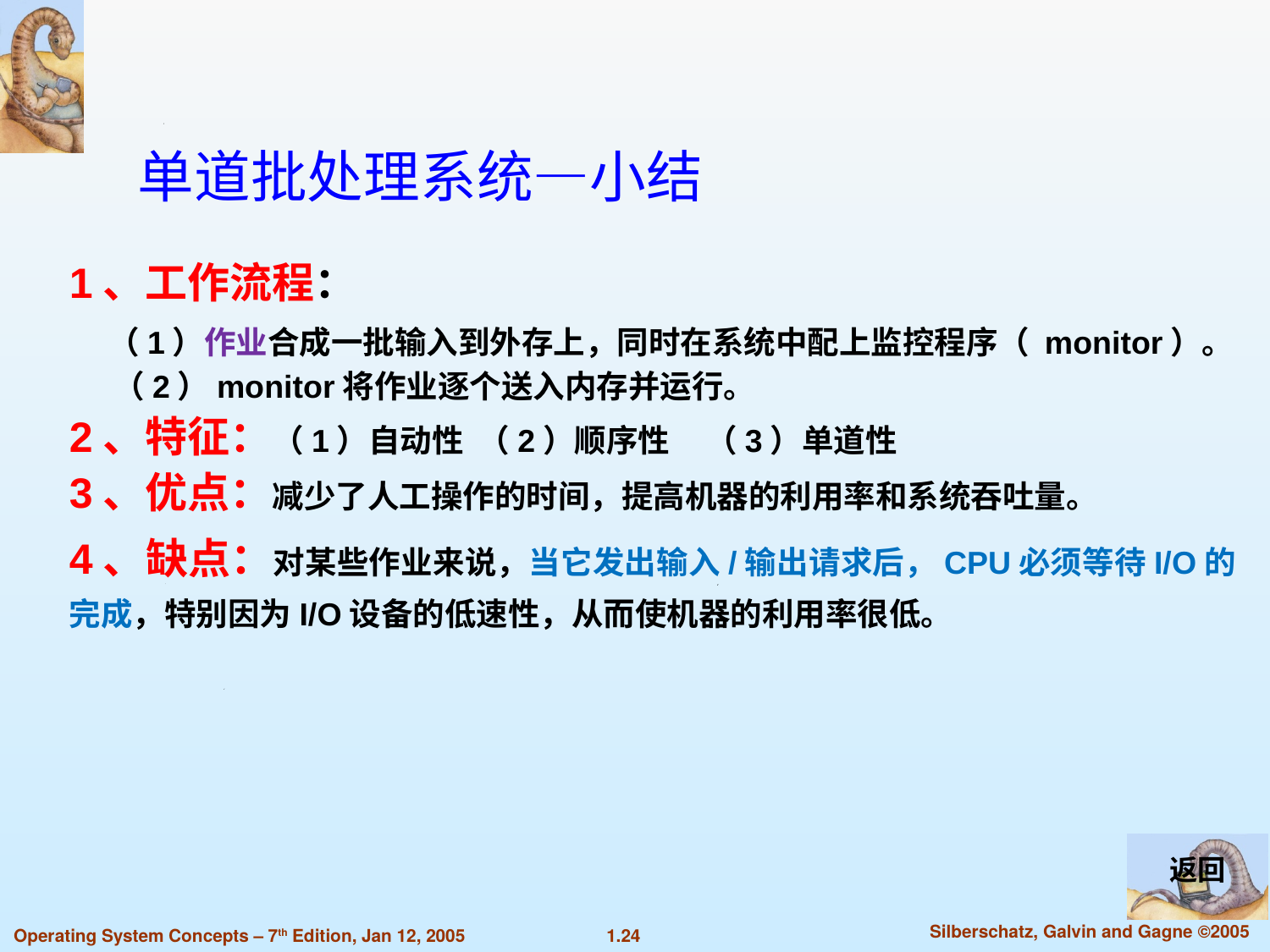

单道批处理系统—小结
1、工作流程：
   （1）作业合成一批输入到外存上，同时在系统中配上监控程序（ monitor）。
     （2）monitor将作业逐个送入内存并运行。
2、特征：（1）自动性  （2）顺序性     （3）单道性
3、优点：减少了人工操作的时间，提高机器的利用率和系统吞吐量。
4、缺点：对某些作业来说，当它发出输入/输出请求后，CPU必须等待I/O的完成，特别因为I/O设备的低速性，从而使机器的利用率很低。
返回